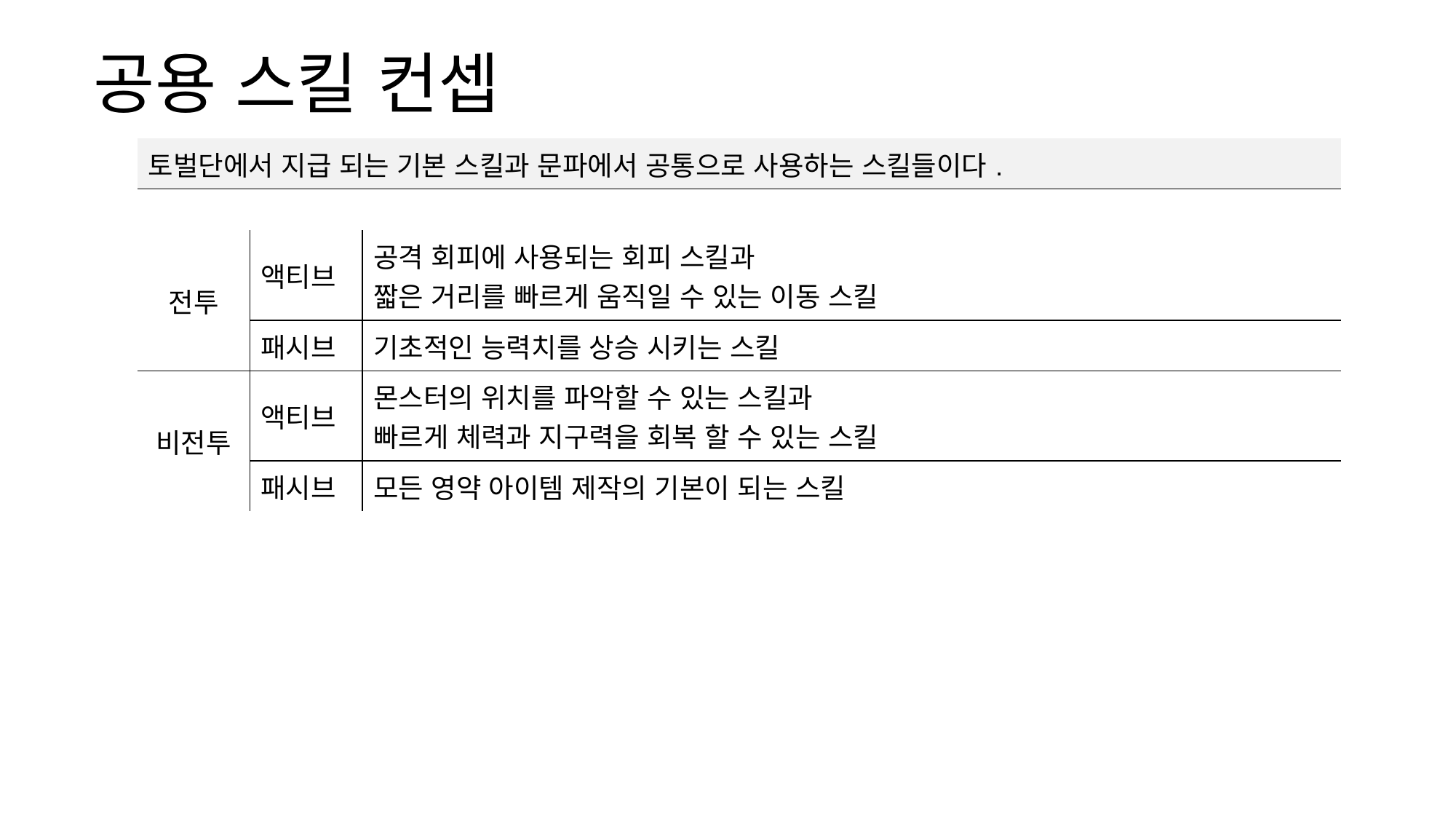

공용 스킬 컨셉
| 토벌단에서 지급 되는 기본 스킬과 문파에서 공통으로 사용하는 스킬들이다. |  |  |
| --- | --- | --- |
|  |  |  |
| 전투 | 액티브 | 공격 회피에 사용되는 회피 스킬과 짧은 거리를 빠르게 움직일 수 있는 이동 스킬 |
|  | 패시브 | 기초적인 능력치를 상승 시키는 스킬 |
| 비전투 | 액티브 | 몬스터의 위치를 파악할 수 있는 스킬과 빠르게 체력과 지구력을 회복 할 수 있는 스킬 |
|  | 패시브 | 모든 영약 아이템 제작의 기본이 되는 스킬 |